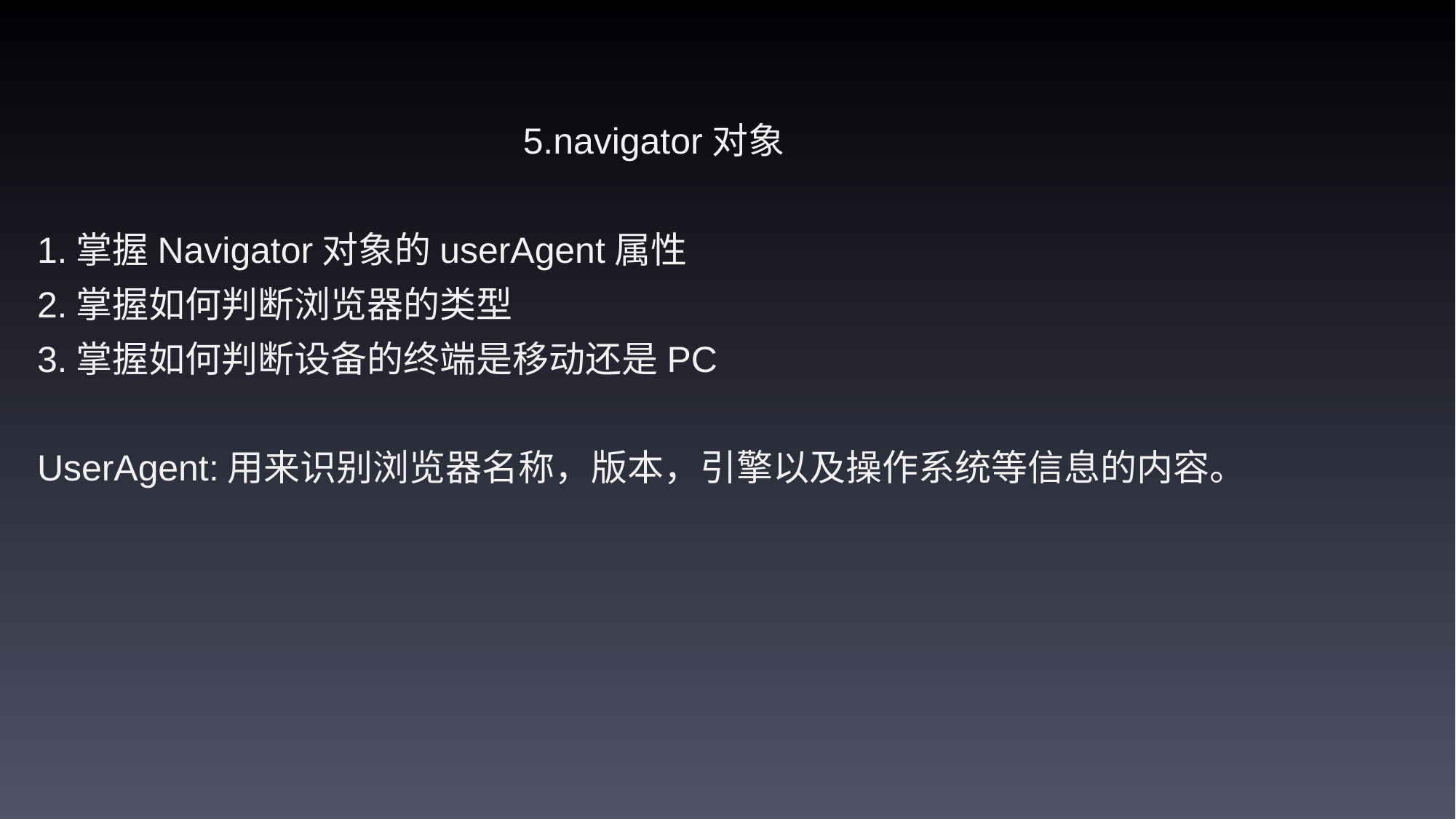

5.navigator对象

1.掌握Navigator对象的userAgent属性
2.掌握如何判断浏览器的类型
3.掌握如何判断设备的终端是移动还是PC

UserAgent:用来识别浏览器名称，版本，引擎以及操作系统等信息的内容。